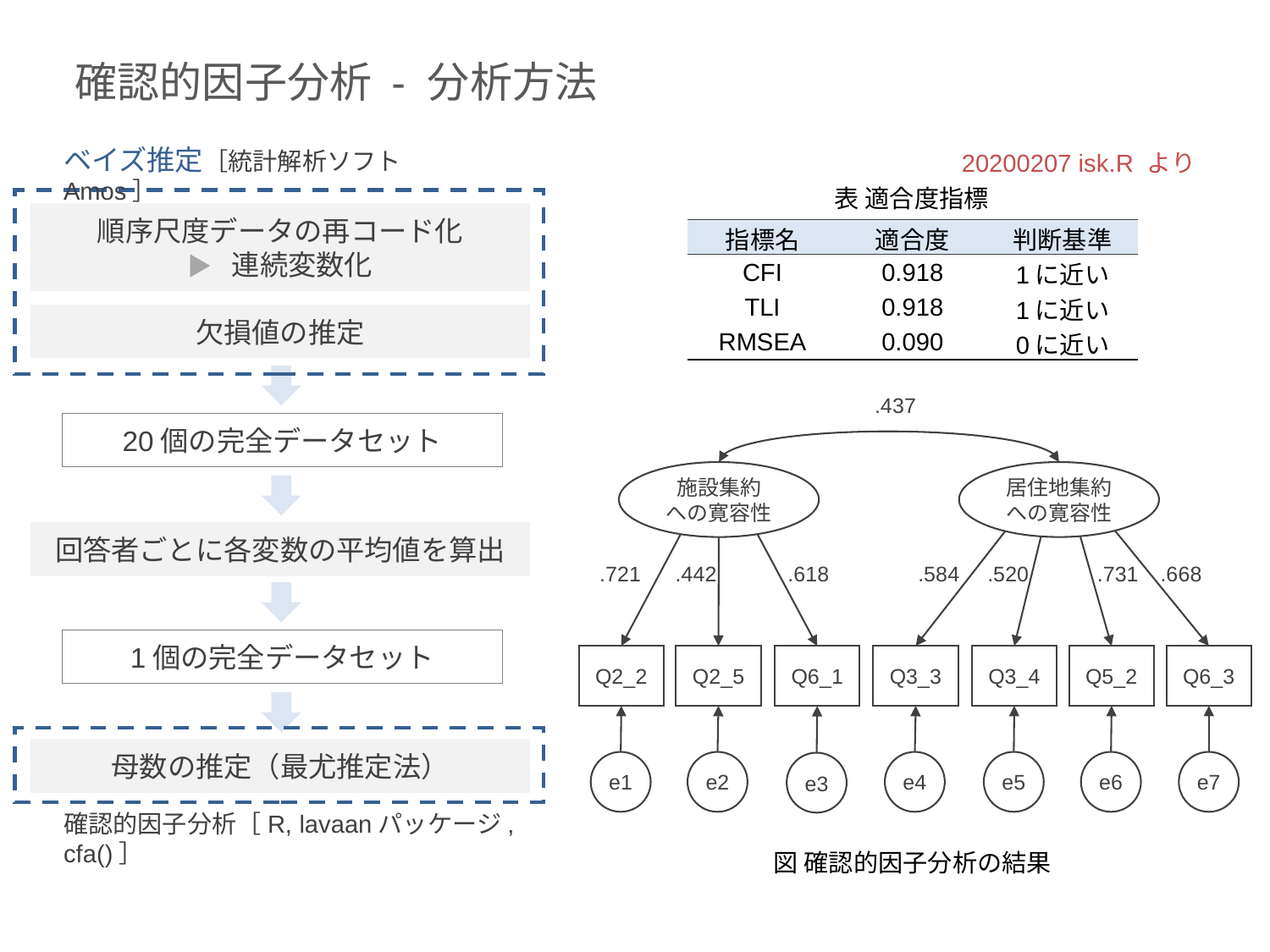

# 確認的因子分析 - 分析方法
ベイズ推定［統計解析ソフトAmos］
20200207 isk.R より
表 適合度指標

順序尺度データの再コード化
▶  連続変数化
| 指標名 | 適合度 | 判断基準 |
| --- | --- | --- |
| CFI | 0.918 | 1に近い |
| TLI | 0.918 | 1に近い |
| RMSEA | 0.090 | 0に近い |
欠損値の推定

.437
20個の完全データセット
施設集約
への寛容性
居住地集約への寛容性

回答者ごとに各変数の平均値を算出
.721
.442
.618
.584
.520
.731
.668

1個の完全データセット
Q2_2
Q2_5
Q3_3
Q3_4
Q5_2
Q6_3
Q6_1

母数の推定（最尤推定法）
e1
e2
e4
e5
e6
e7
e3
確認的因子分析［R, lavaanパッケージ, cfa()］
図 確認的因子分析の結果